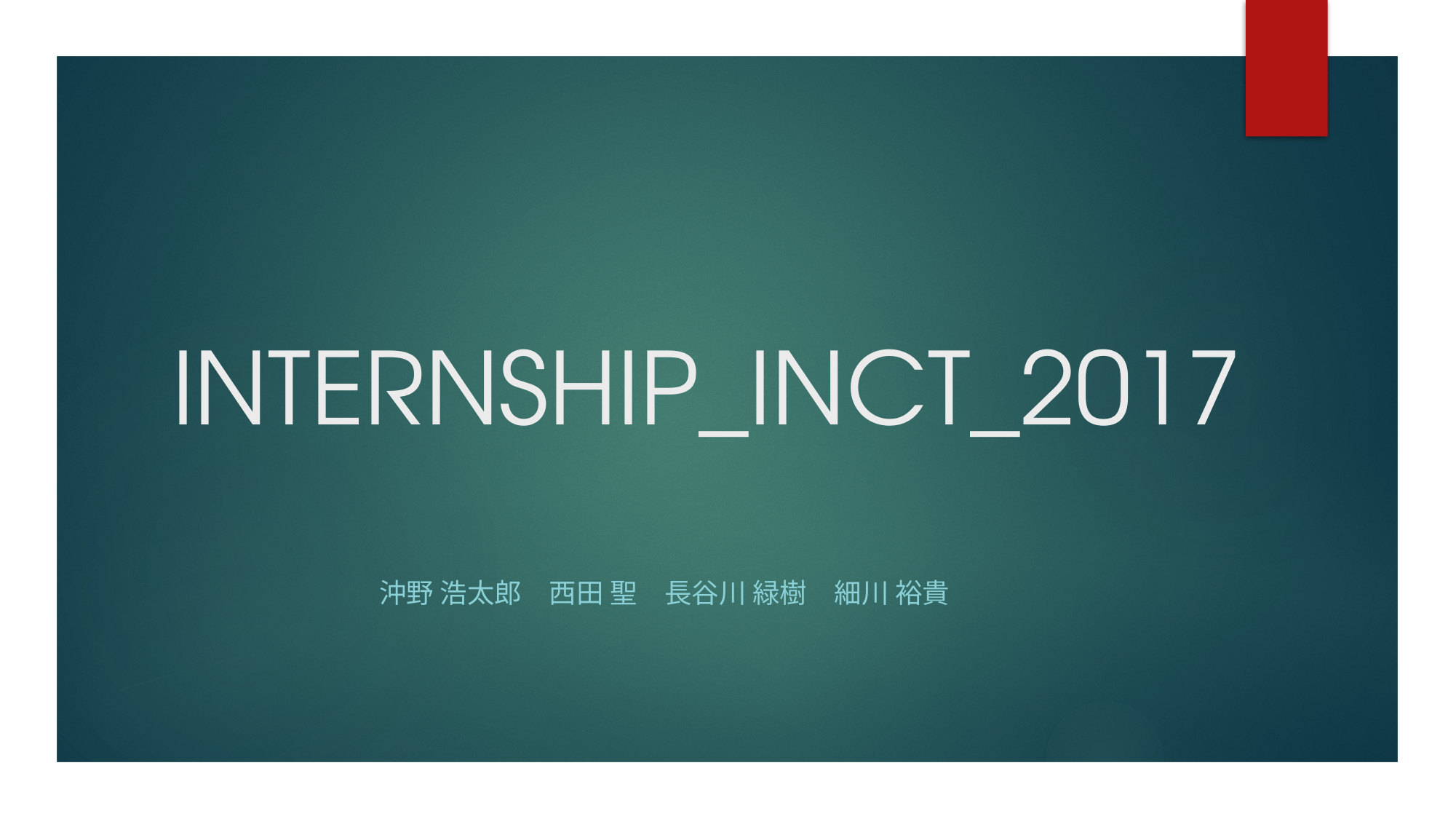

# INTERNSHIP_INCT_2017
沖野 浩太郎　西田 聖　長谷川 緑樹　細川 裕貴